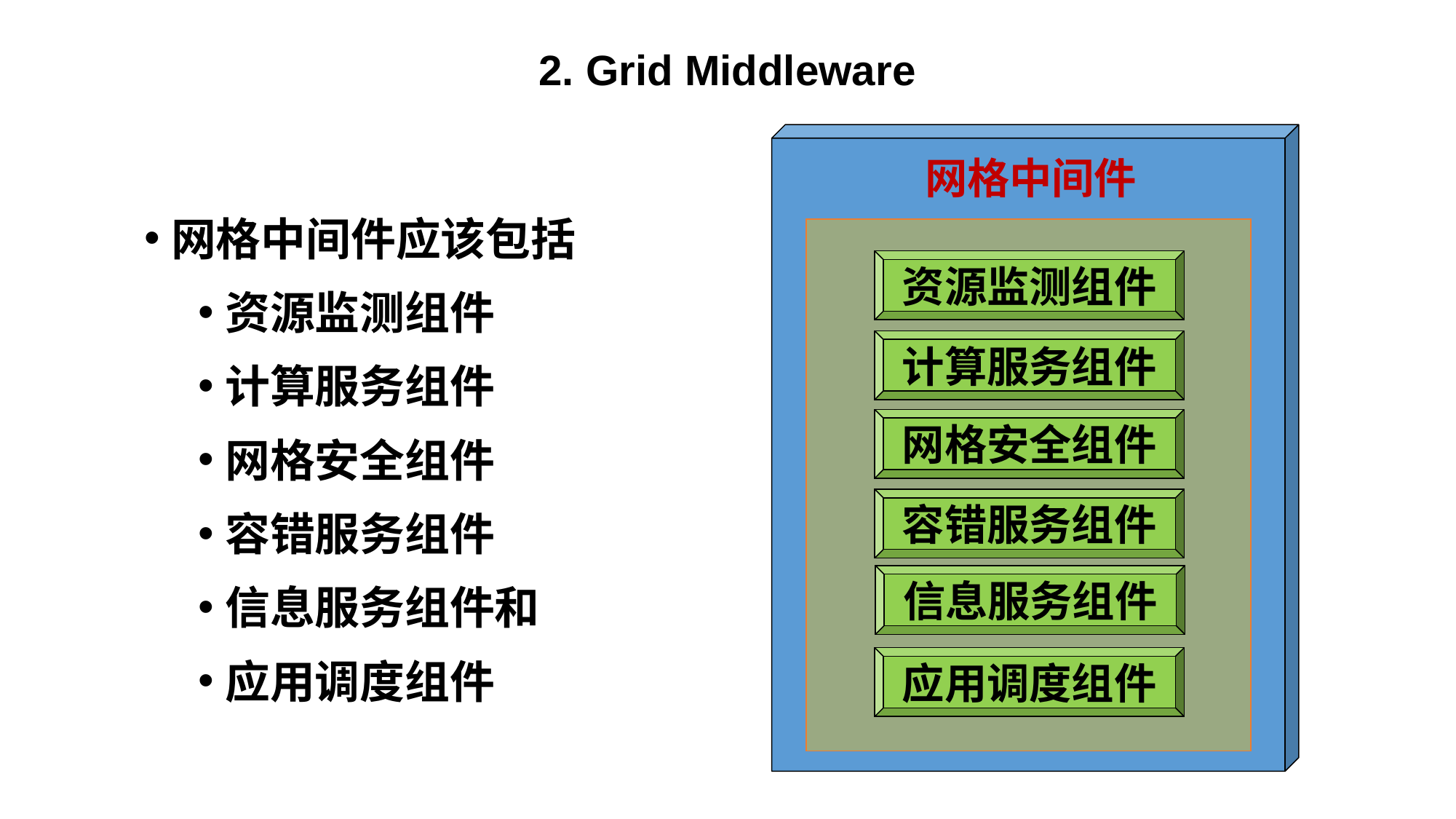

# 2. Grid Middleware

网格中间件

资源监测组件
计算服务组件
网格安全组件
容错服务组件
信息服务组件
应用调度组件
网格中间件应该包括
资源监测组件
计算服务组件
网格安全组件
容错服务组件
信息服务组件和
应用调度组件